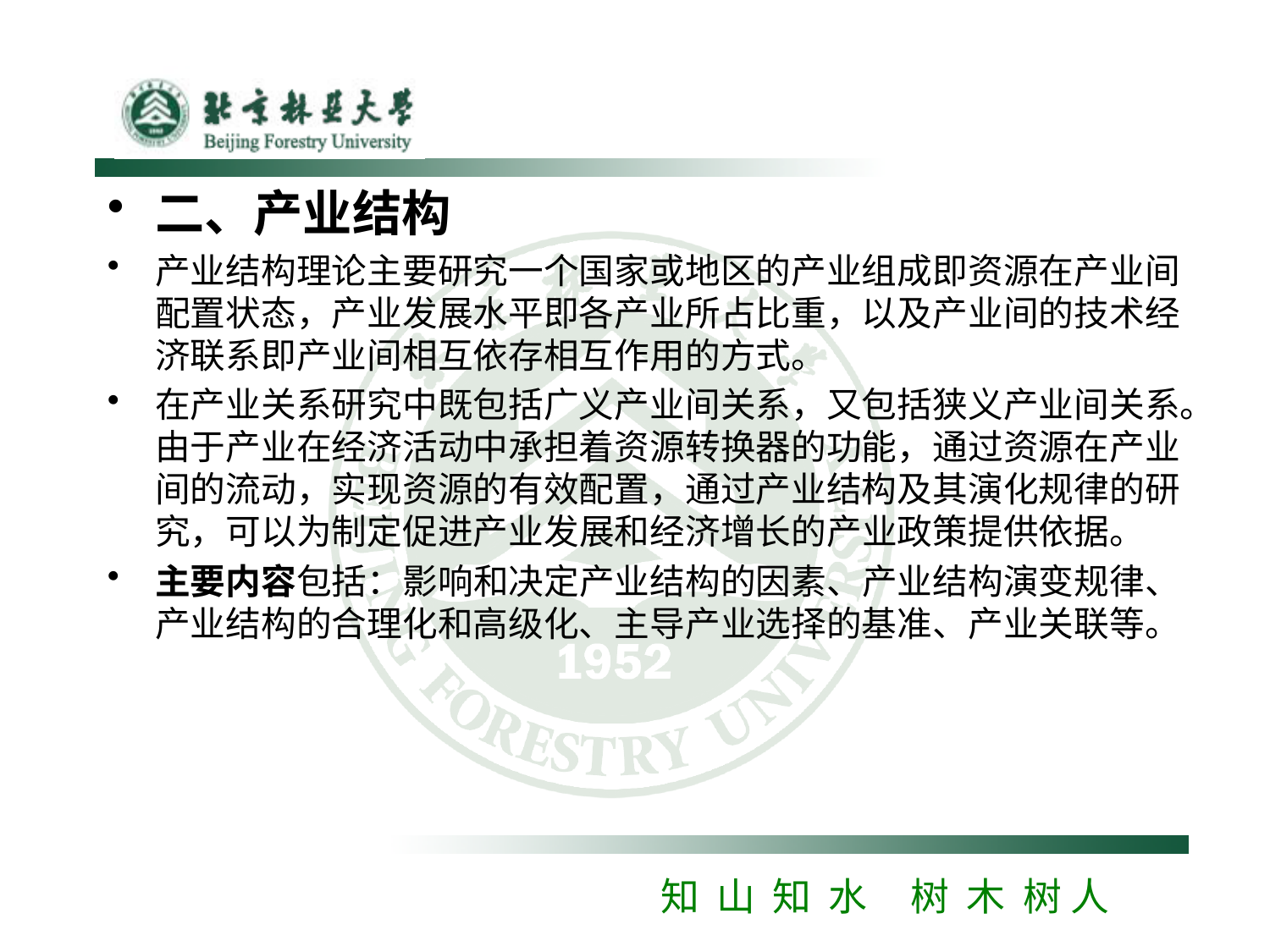

二、产业结构
产业结构理论主要研究一个国家或地区的产业组成即资源在产业间配置状态，产业发展水平即各产业所占比重，以及产业间的技术经济联系即产业间相互依存相互作用的方式。
在产业关系研究中既包括广义产业间关系，又包括狭义产业间关系。由于产业在经济活动中承担着资源转换器的功能，通过资源在产业间的流动，实现资源的有效配置，通过产业结构及其演化规律的研究，可以为制定促进产业发展和经济增长的产业政策提供依据。
主要内容包括：影响和决定产业结构的因素、产业结构演变规律、产业结构的合理化和高级化、主导产业选择的基准、产业关联等。